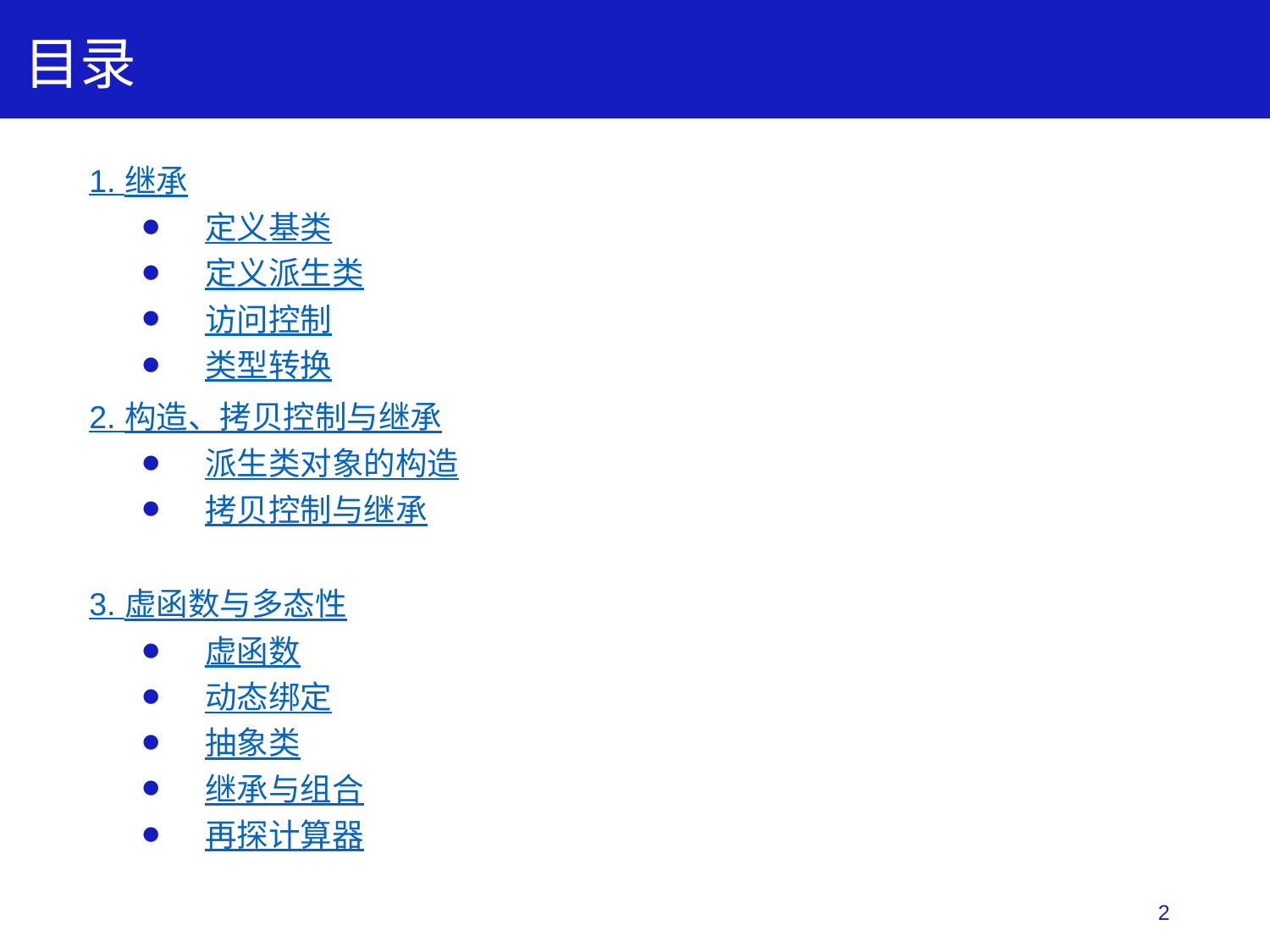

目录
1. 继承
定义基类
定义派生类
访问控制
类型转换

2. 构造、拷贝控制与继承
派生类对象的构造
拷贝控制与继承
3. 虚函数与多态性
虚函数
动态绑定
抽象类
继承与组合
再探计算器
2